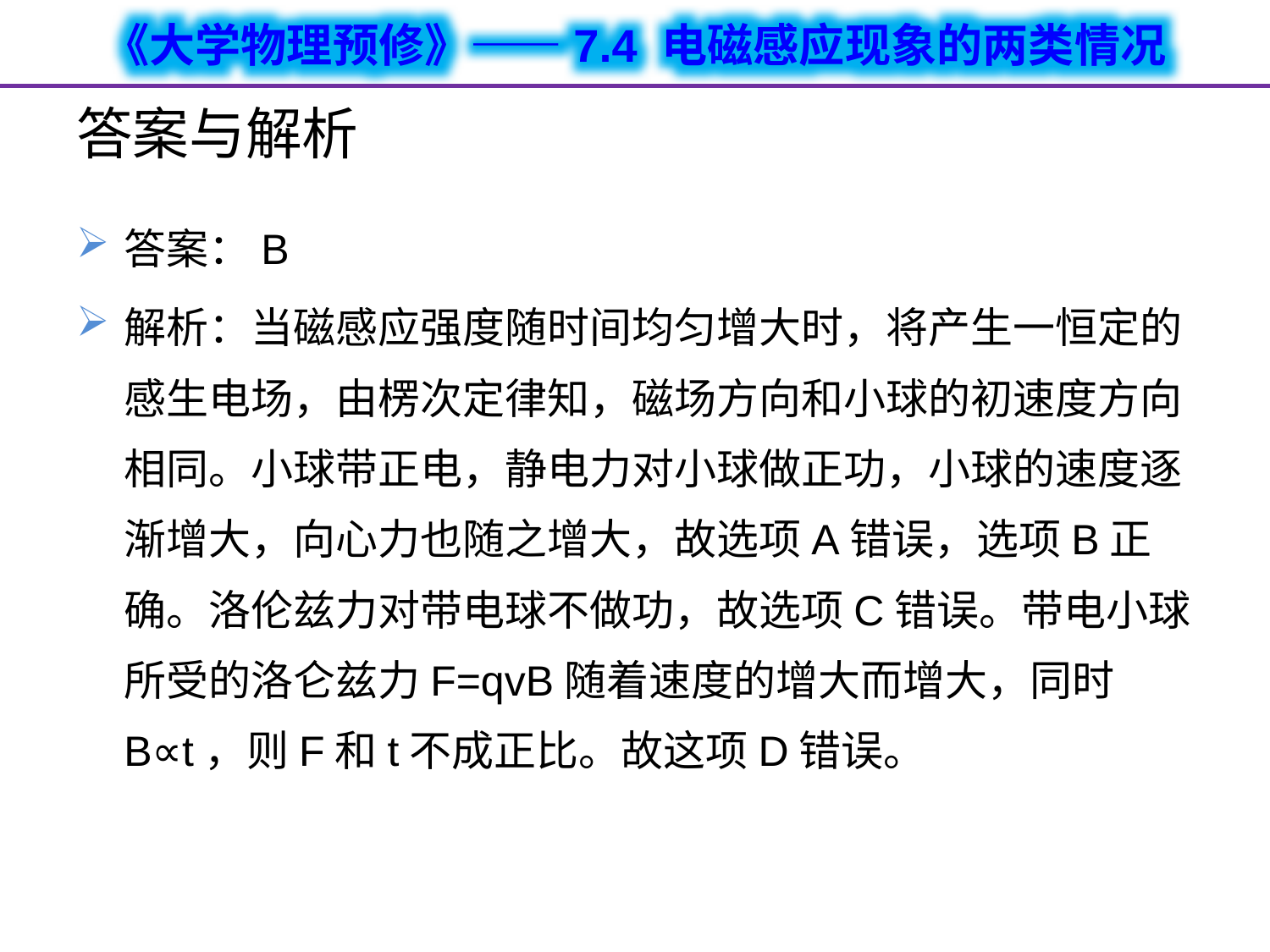

# 答案与解析
答案：B
解析：当磁感应强度随时间均匀增大时，将产生一恒定的感生电场，由楞次定律知，磁场方向和小球的初速度方向相同。小球带正电，静电力对小球做正功，小球的速度逐渐增大，向心力也随之增大，故选项A错误，选项B正确。洛伦兹力对带电球不做功，故选项C错误。带电小球所受的洛仑兹力F=qvB随着速度的增大而增大，同时B∝t，则F和t不成正比。故这项D错误。